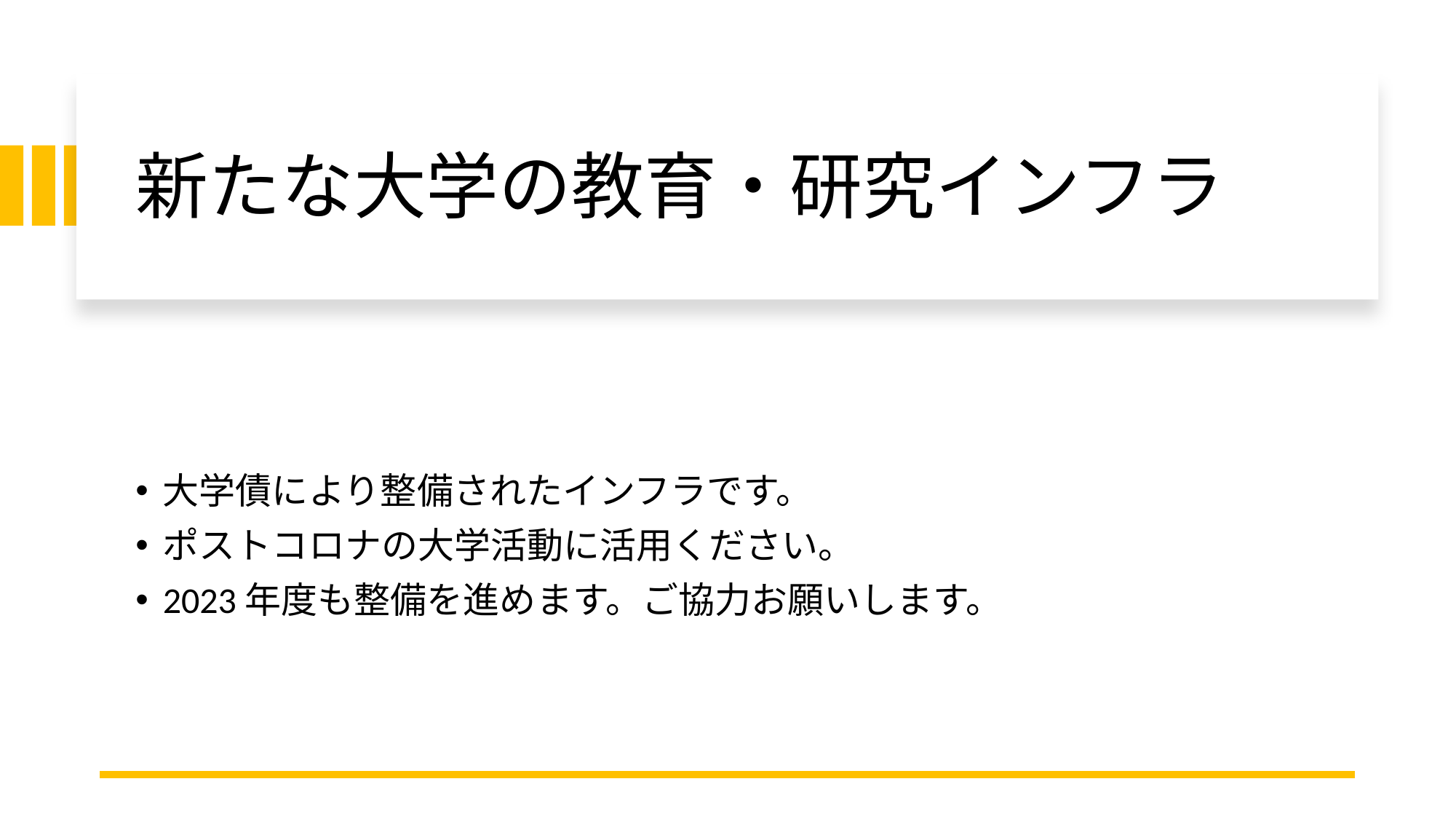

# 新たな大学の教育・研究インフラ

大学債により整備されたインフラです。
ポストコロナの大学活動に活用ください。
2023年度も整備を進めます。ご協力お願いします。